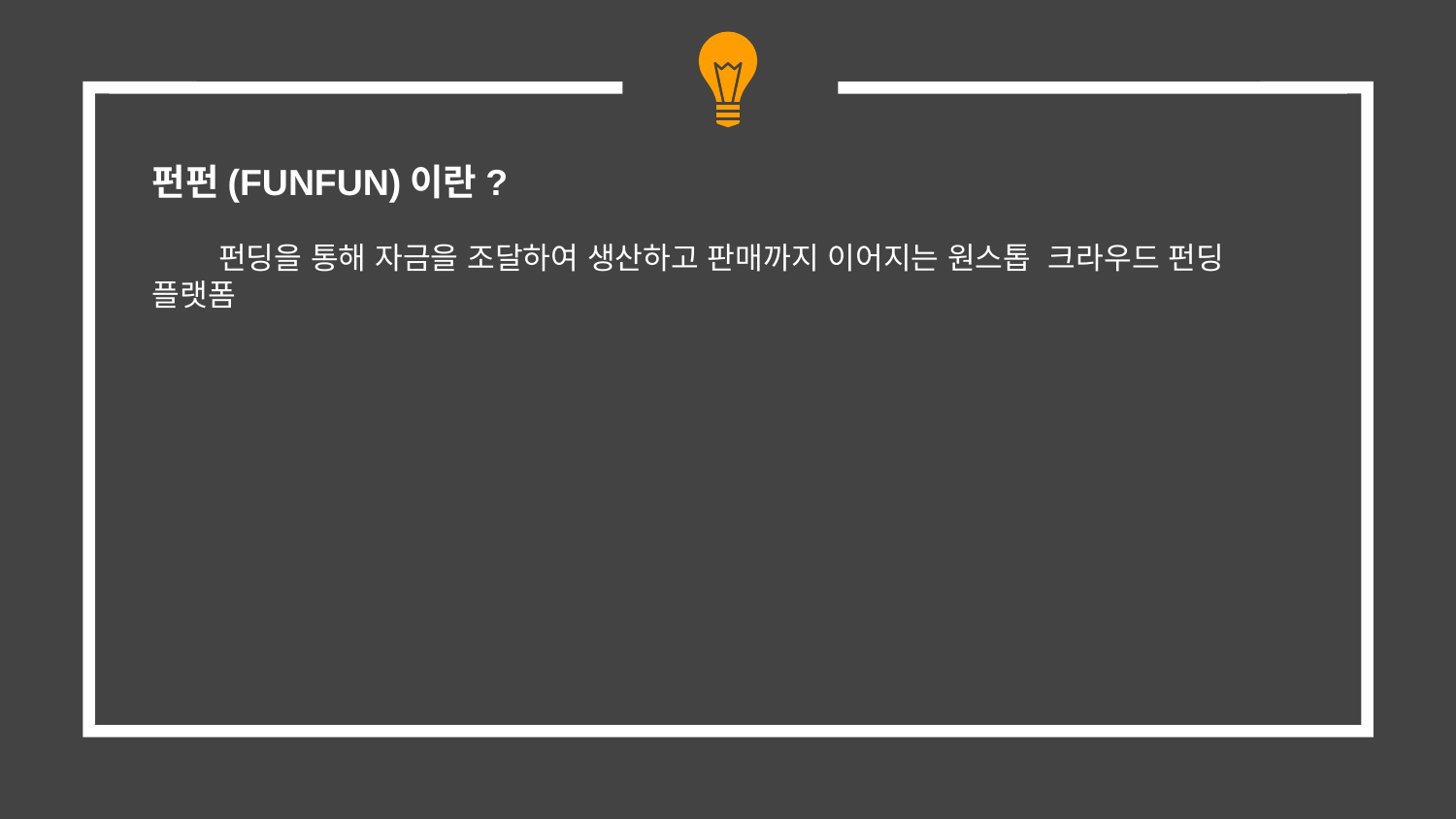

펀펀(FUNFUN)이란?
       펀딩을 통해 자금을 조달하여 생산하고 판매까지 이어지는 원스톱  크라우드 펀딩 플랫폼